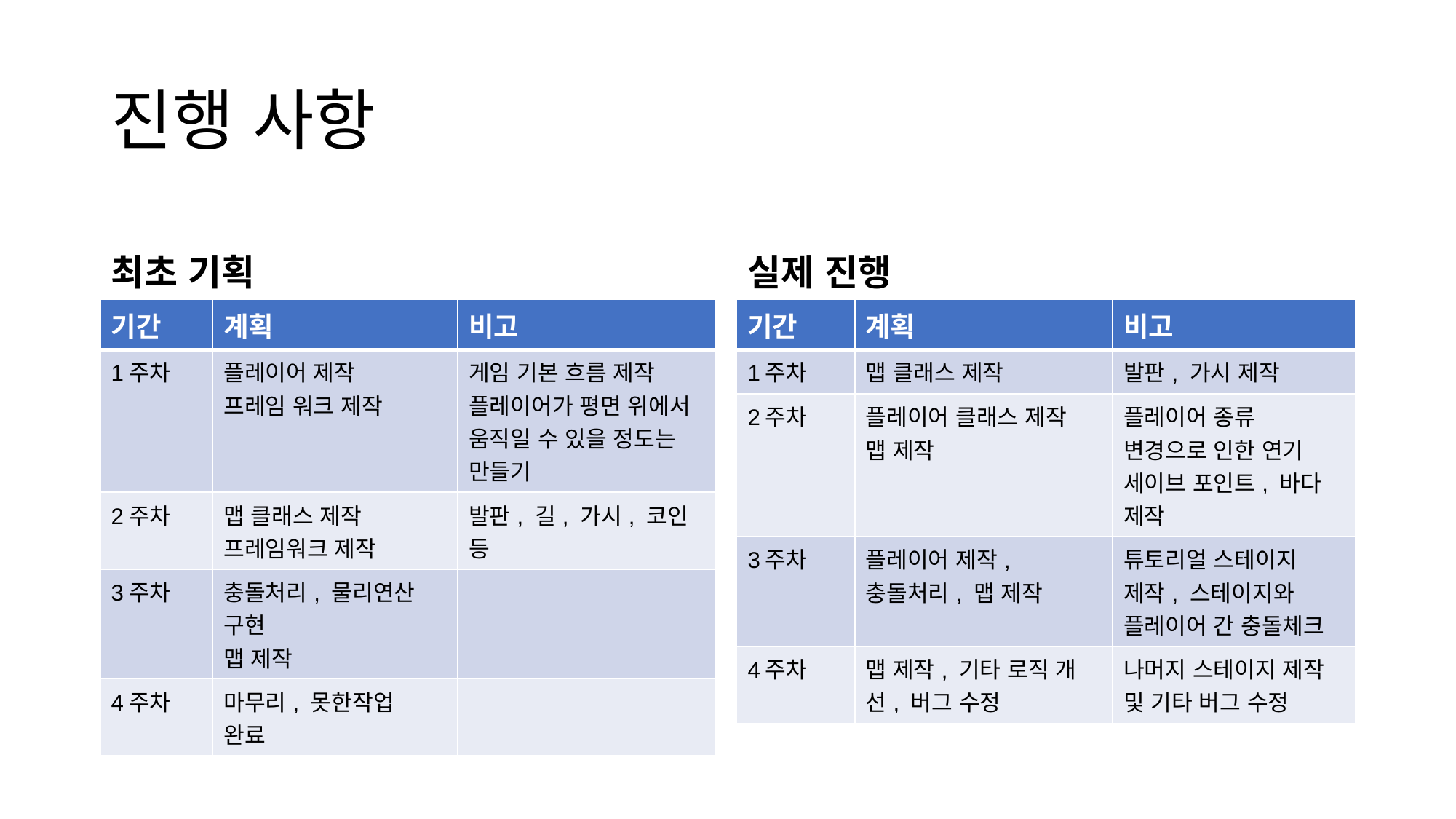

# 진행 사항
최초 기획
실제 진행
| 기간 | 계획 | 비고 |
| --- | --- | --- |
| 1주차 | 플레이어 제작 프레임 워크 제작 | 게임 기본 흐름 제작 플레이어가 평면 위에서 움직일 수 있을 정도는 만들기 |
| 2주차 | 맵 클래스 제작 프레임워크 제작 | 발판, 길, 가시, 코인 등 |
| 3주차 | 충돌처리, 물리연산 구현 맵 제작 |  |
| 4주차 | 마무리, 못한작업 완료 |  |
| 기간 | 계획 | 비고 |
| --- | --- | --- |
| 1주차 | 맵 클래스 제작 | 발판, 가시 제작 |
| 2주차 | 플레이어 클래스 제작 맵 제작 | 플레이어 종류 변경으로 인한 연기 세이브 포인트, 바다 제작 |
| 3주차 | 플레이어 제작, 충돌처리, 맵 제작 | 튜토리얼 스테이지 제작, 스테이지와 플레이어 간 충돌체크 |
| 4주차 | 맵 제작, 기타 로직 개선, 버그 수정 | 나머지 스테이지 제작 및 기타 버그 수정 |